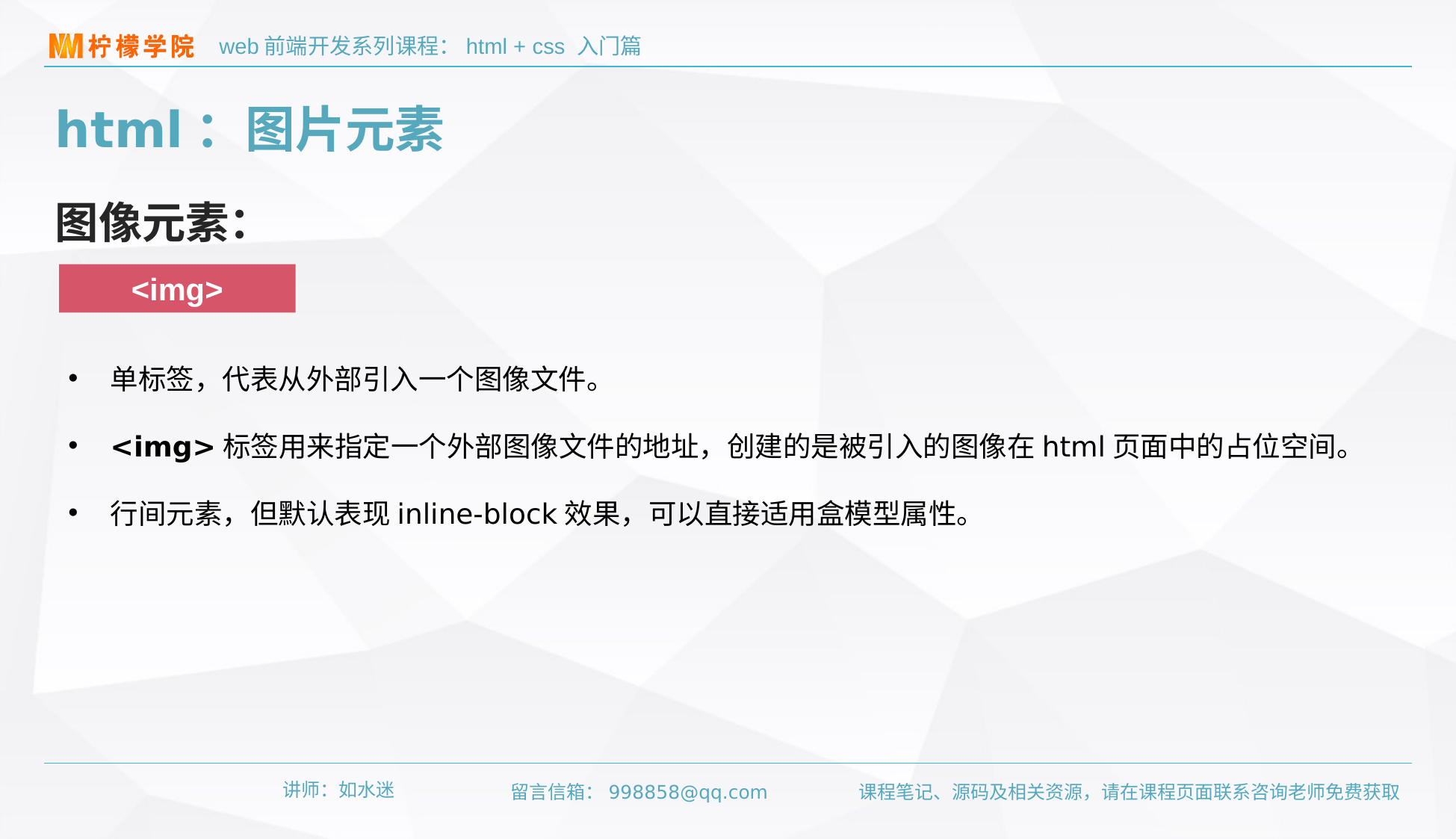

html：图片元素
图像元素：
<img>
单标签，代表从外部引入一个图像文件。
<img>标签用来指定一个外部图像文件的地址，创建的是被引入的图像在html页面中的占位空间。
行间元素，但默认表现inline-block效果，可以直接适用盒模型属性。